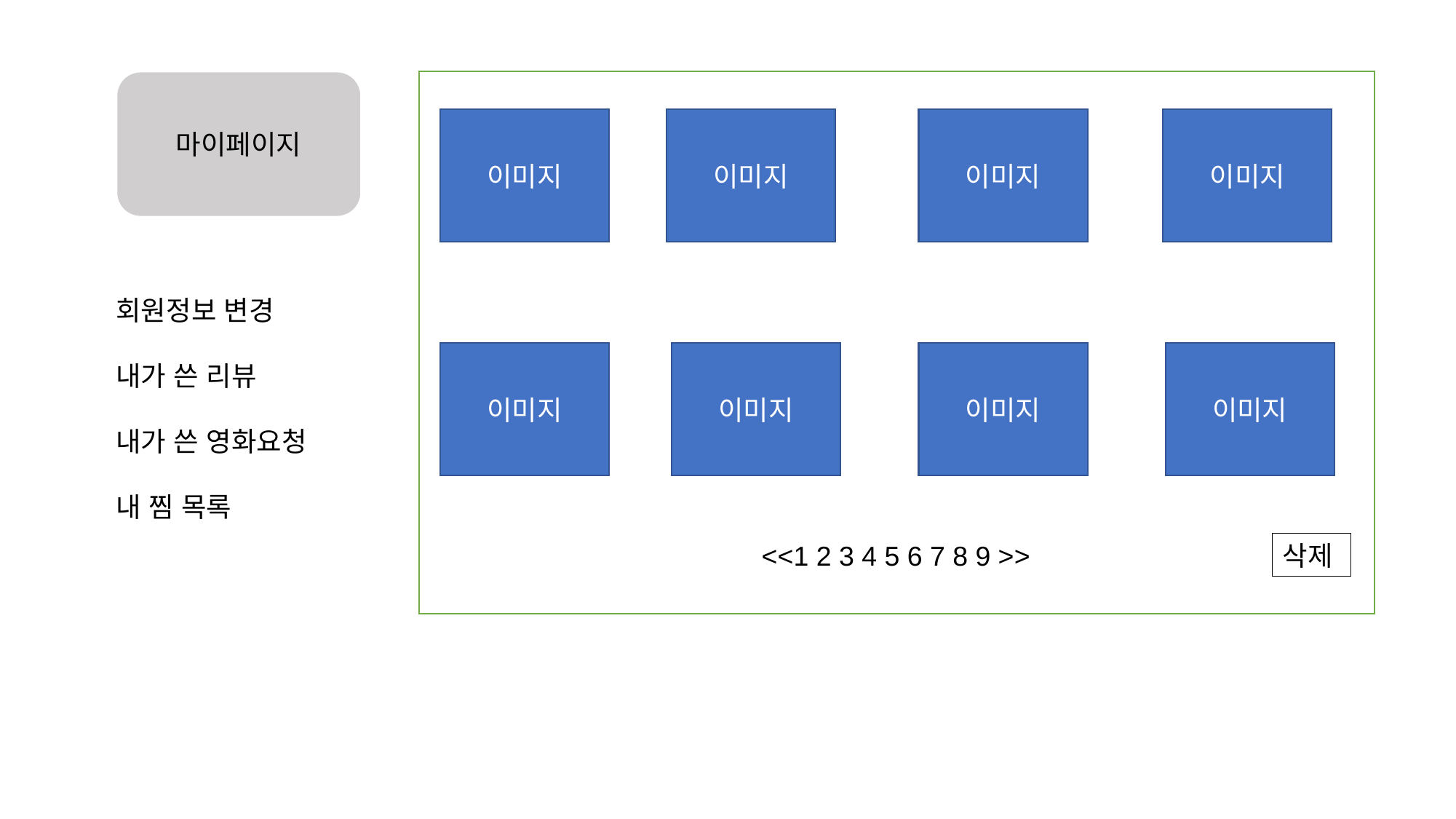

마이페이지
이미지
이미지
이미지
이미지
회원정보 변경

내가 쓴 리뷰

내가 쓴 영화요청

내 찜 목록
이미지
이미지
이미지
이미지
<<1 2 3 4 5 6 7 8 9 >>
삭제